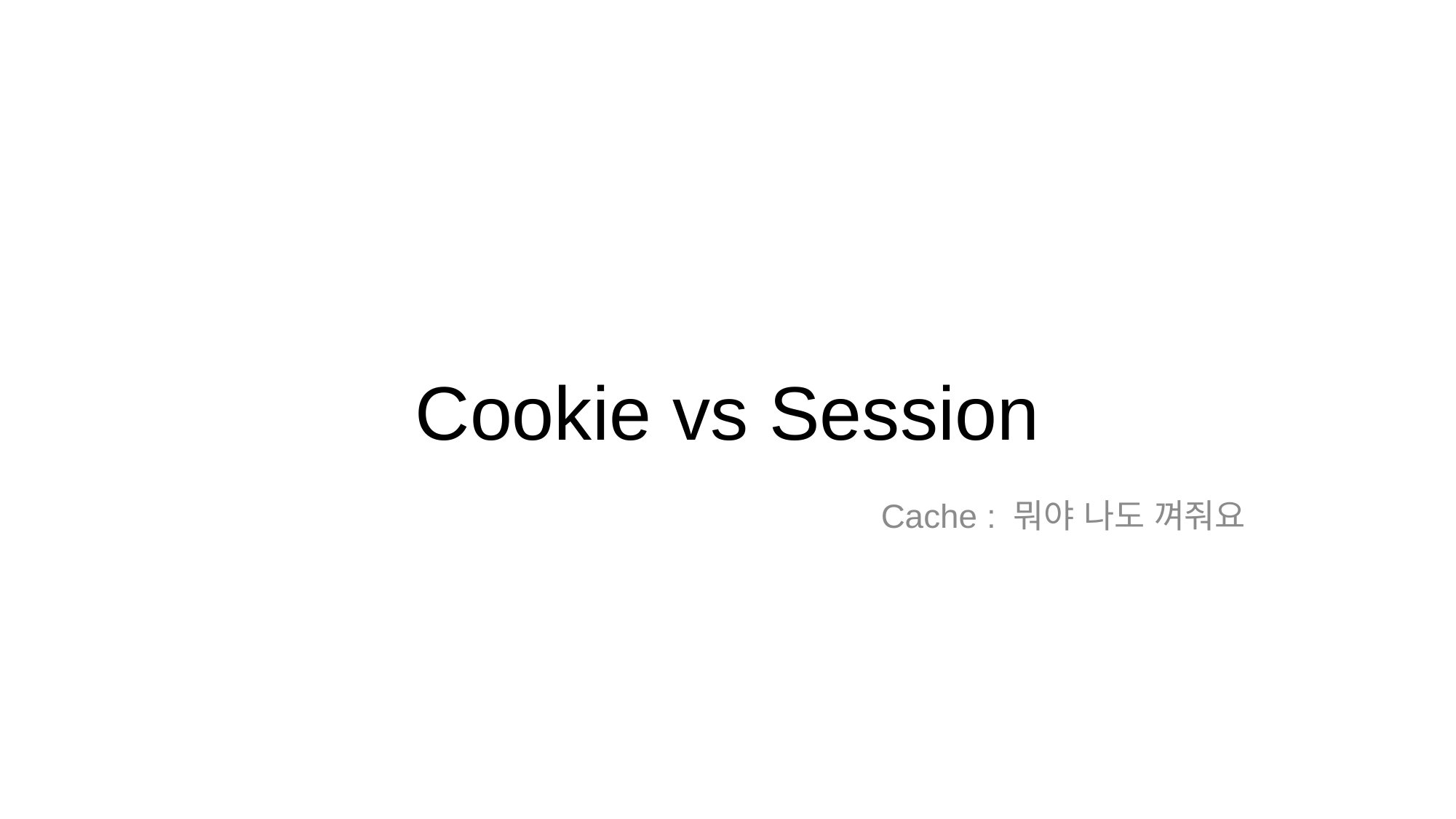

# Cookie vs Session
Cache : 뭐야 나도 껴줘요